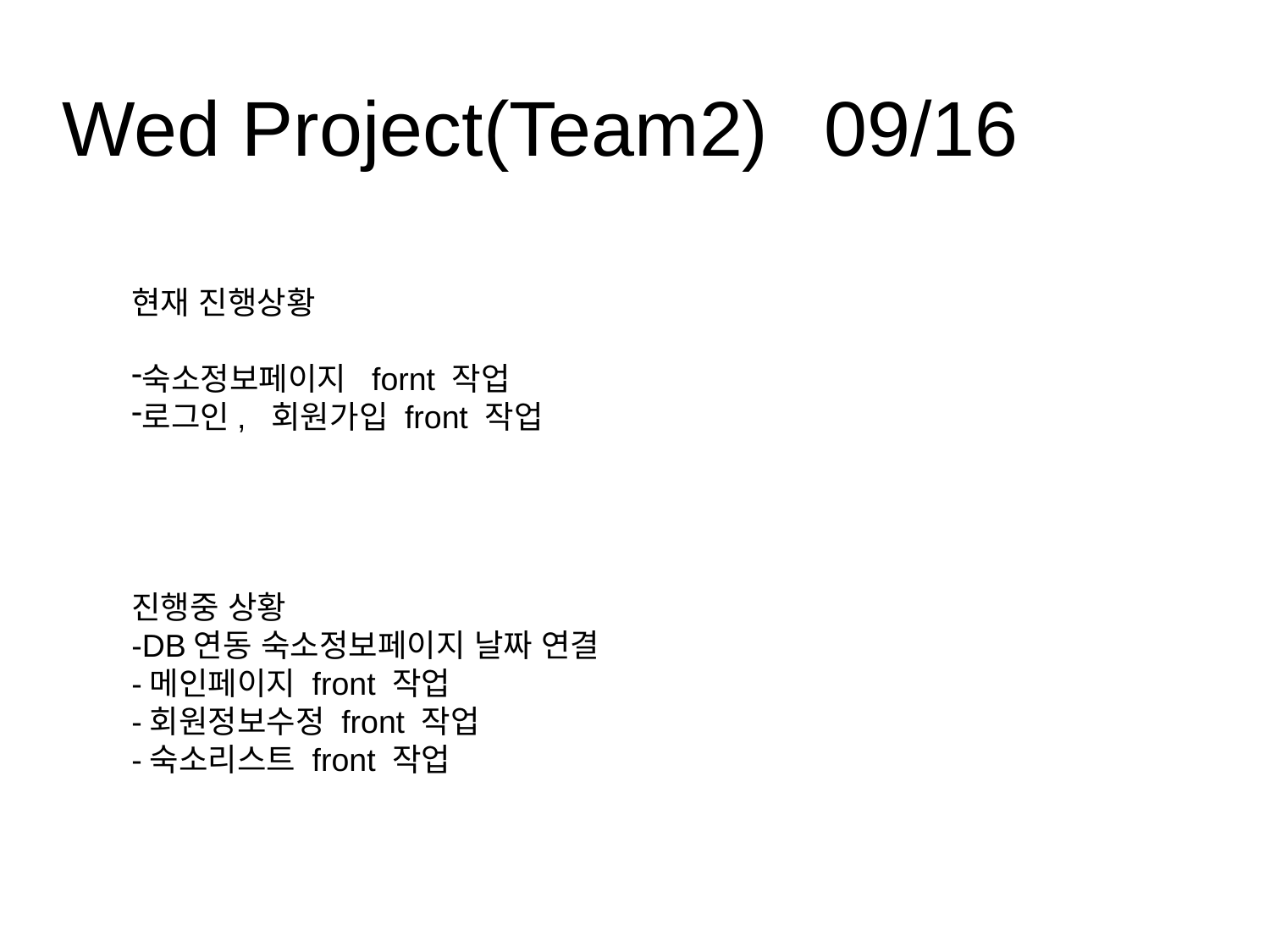

# Wed Project(Team2)	09/16

현재 진행상황

숙소정보페이지  fornt 작업
로그인,  회원가입 front 작업

진행중 상황
-DB연동 숙소정보페이지 날짜 연결
-메인페이지 front 작업
-회원정보수정 front 작업
-숙소리스트 front 작업